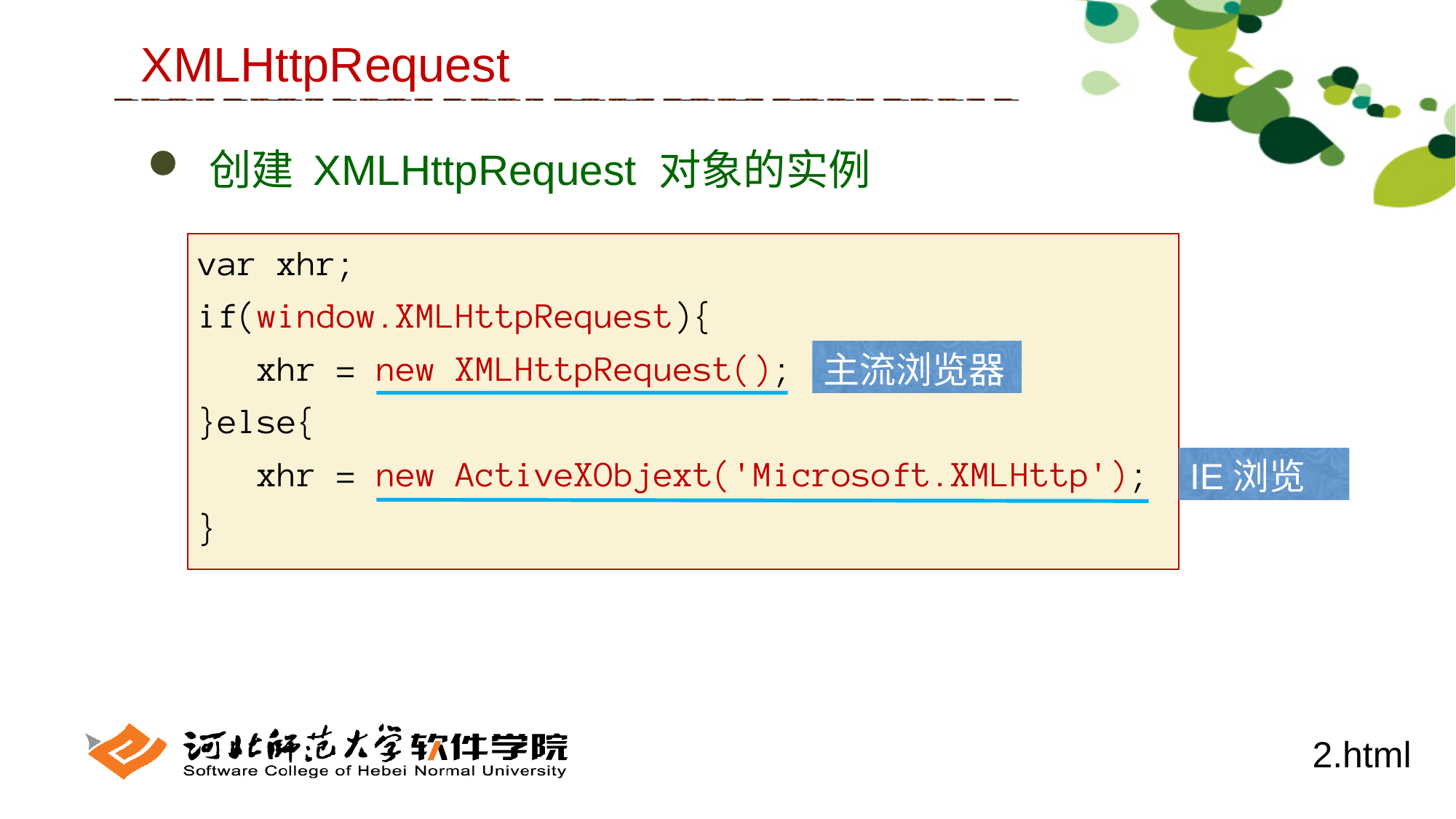

XMLHttpRequest
 创建 XMLHttpRequest 对象的实例
var xhr;
if(window.XMLHttpRequest){
   xhr = new XMLHttpRequest();
}else{
   xhr = new ActiveXObjext('Microsoft.XMLHttp');
}

主流浏览器
IE浏览器
2.html